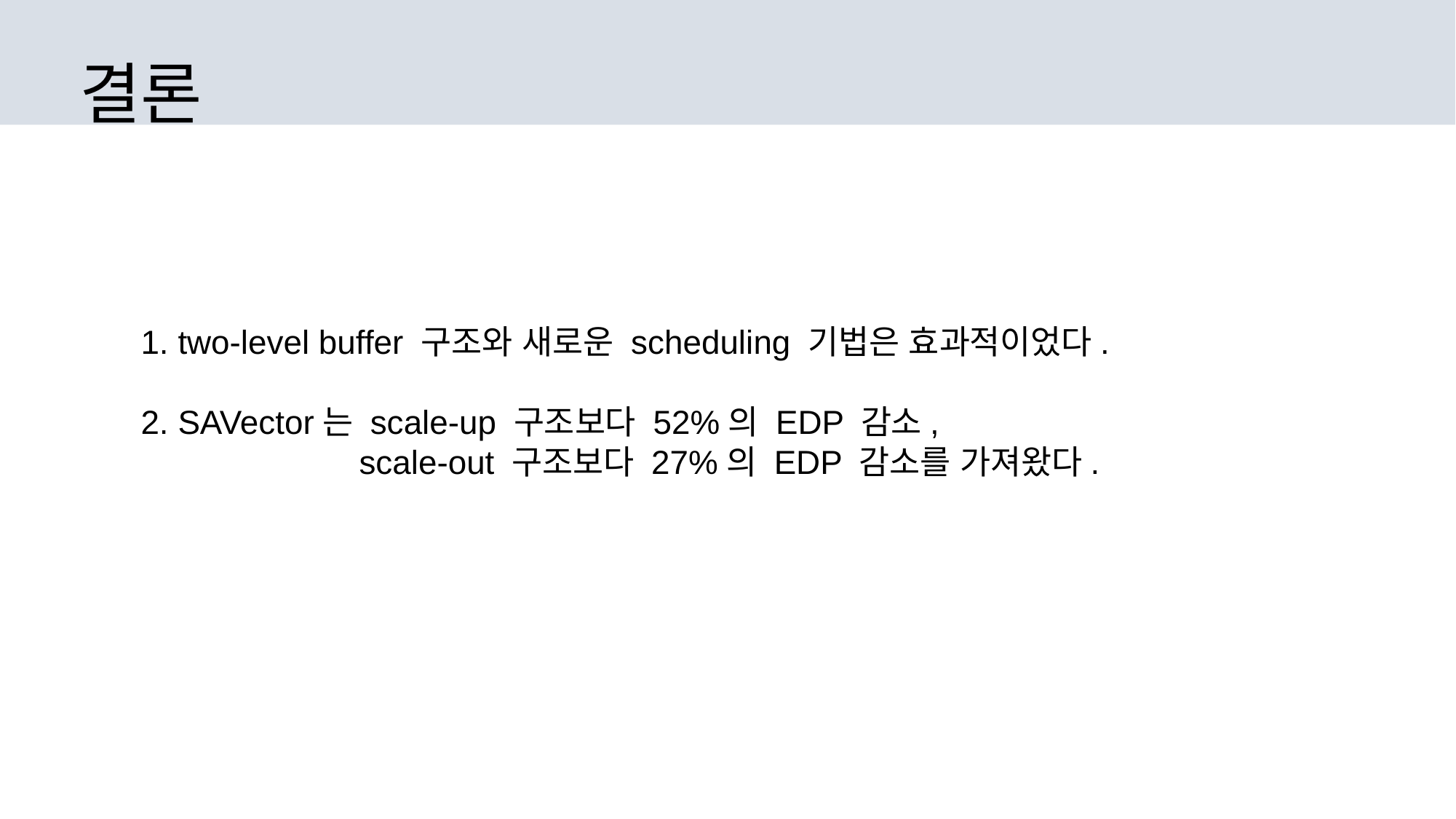

# 결론
1. two-level buffer 구조와 새로운 scheduling 기법은 효과적이었다.

2. SAVector는 scale-up 구조보다 52%의 EDP 감소,
		scale-out 구조보다 27%의 EDP 감소를 가져왔다.